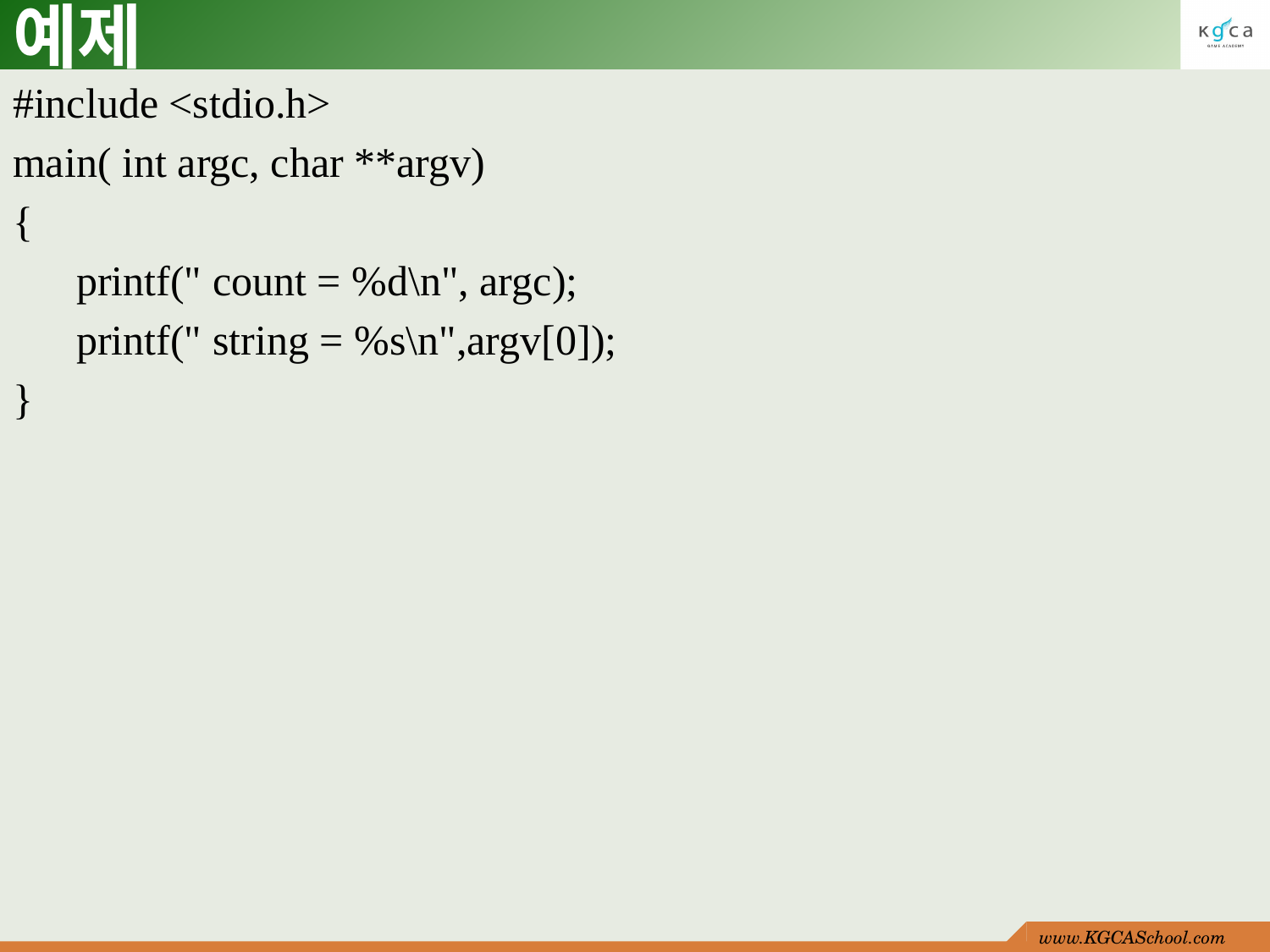

# 예제
#include <stdio.h>
main( int argc, char **argv)
{
      printf(" count = %d\n", argc);
      printf(" string = %s\n",argv[0]);
}